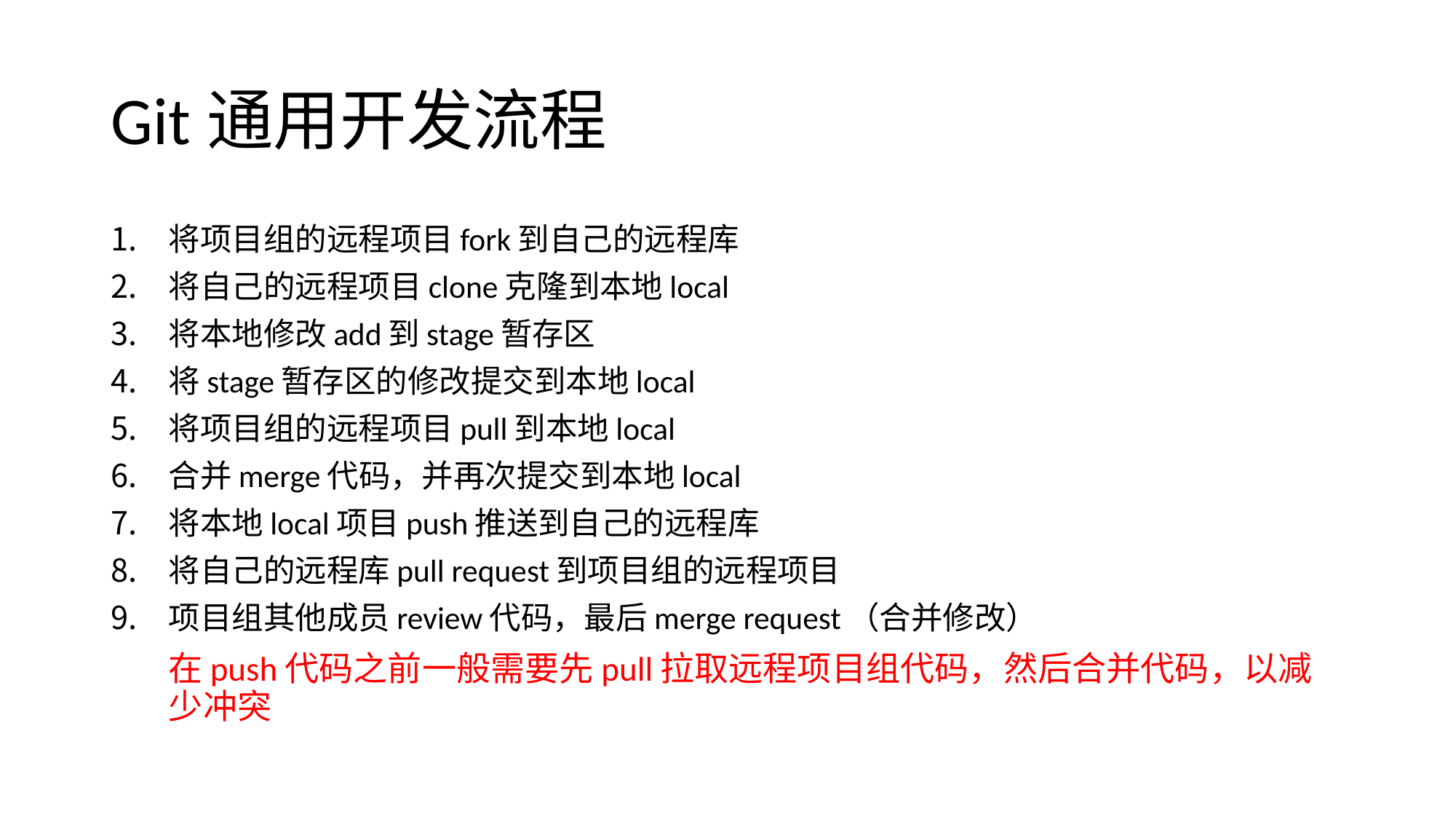

# Git通用开发流程
将项目组的远程项目fork到自己的远程库
将自己的远程项目clone克隆到本地local
将本地修改add到stage暂存区
将stage暂存区的修改提交到本地local
将项目组的远程项目pull到本地local
合并merge代码，并再次提交到本地local
将本地local项目push推送到自己的远程库
将自己的远程库pull request到项目组的远程项目
项目组其他成员review代码，最后merge request（合并修改）
	在push代码之前一般需要先pull拉取远程项目组代码，然后合并代码，以减少冲突